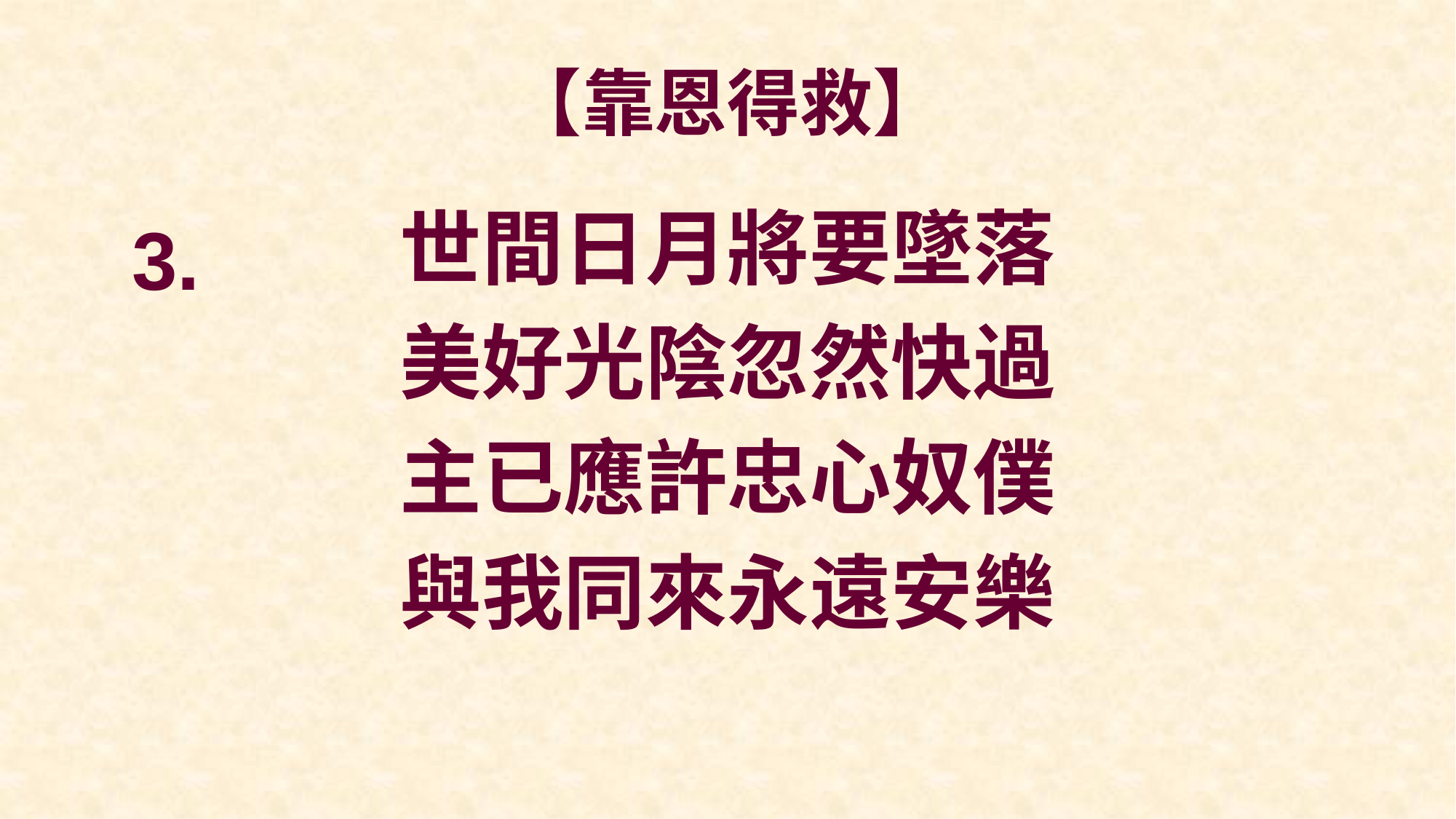

# 【靠恩得救】
世間日月將要墜落
美好光陰忽然快過
主已應許忠心奴僕
與我同來永遠安樂
3.